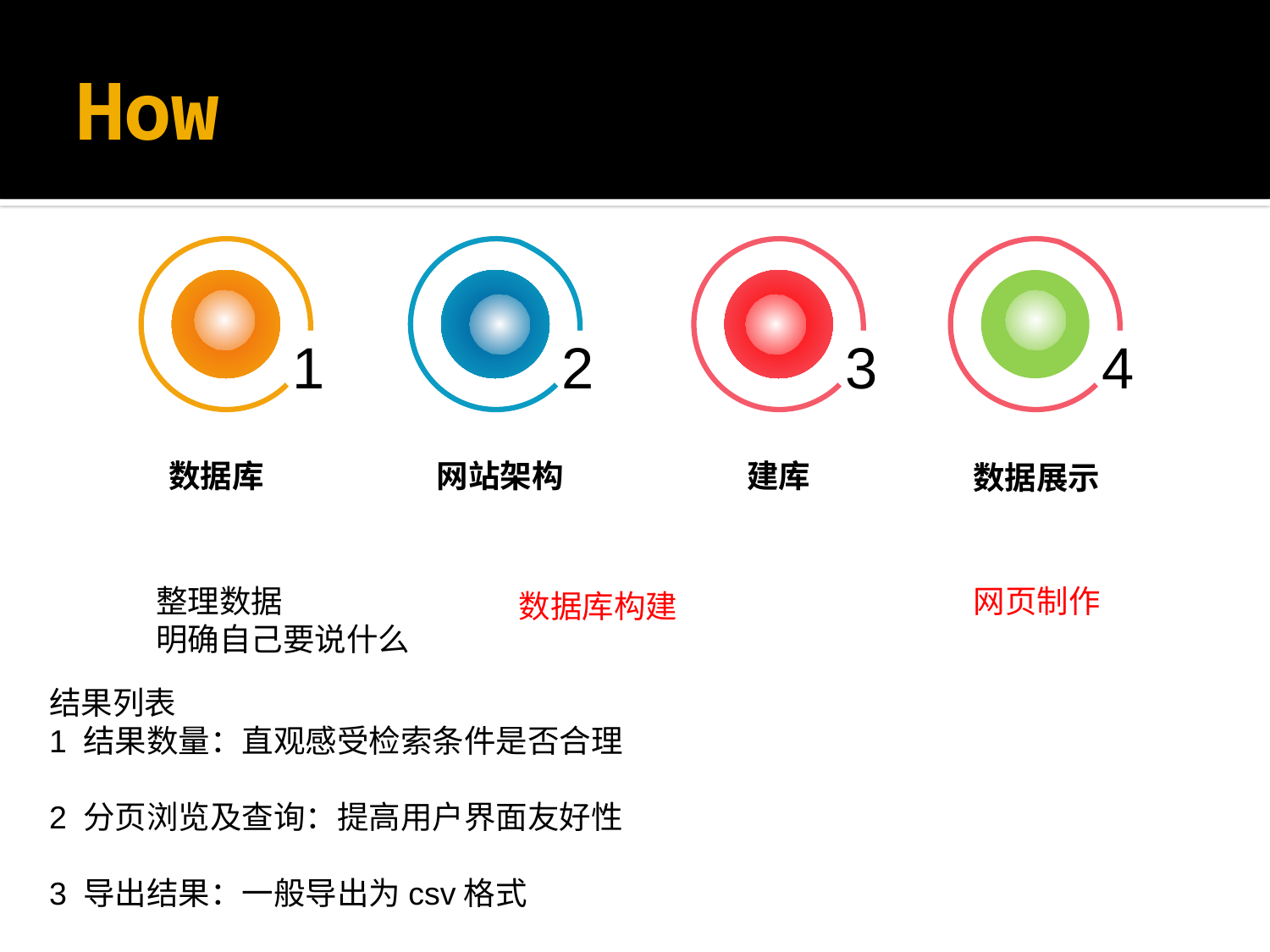

# How

4

1

2

3

网站架构
建库
数据库

数据展示
整理数据
明确自己要说什么
网页制作
数据库构建
结果列表
1 结果数量：直观感受检索条件是否合理

2 分页浏览及查询：提高用户界面友好性

3 导出结果：一般导出为csv格式